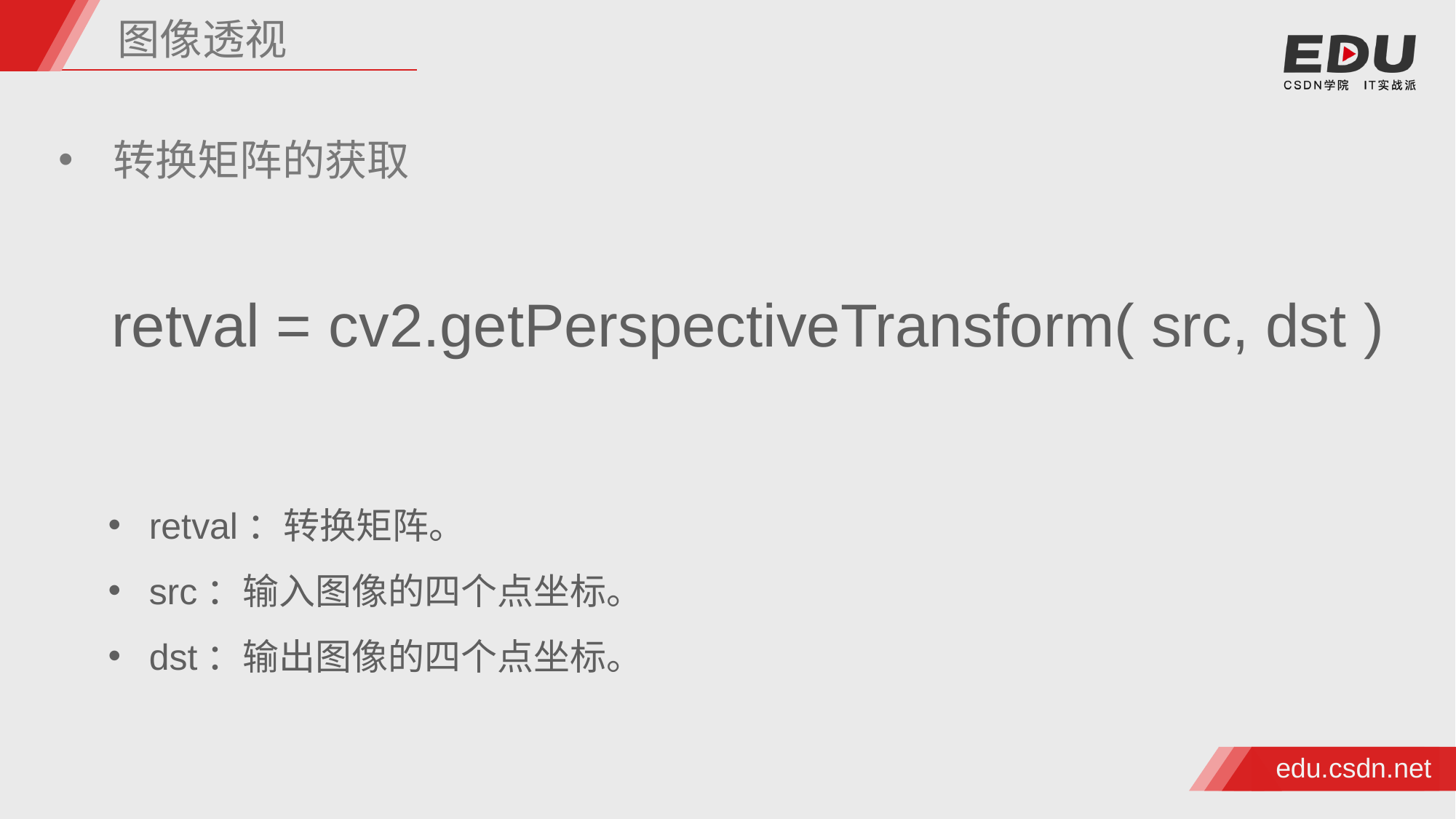

图像透视

转换矩阵的获取
 retval = cv2.getPerspectiveTransform( src, dst )
retval：转换矩阵。
src：输入图像的四个点坐标。
dst：输出图像的四个点坐标。